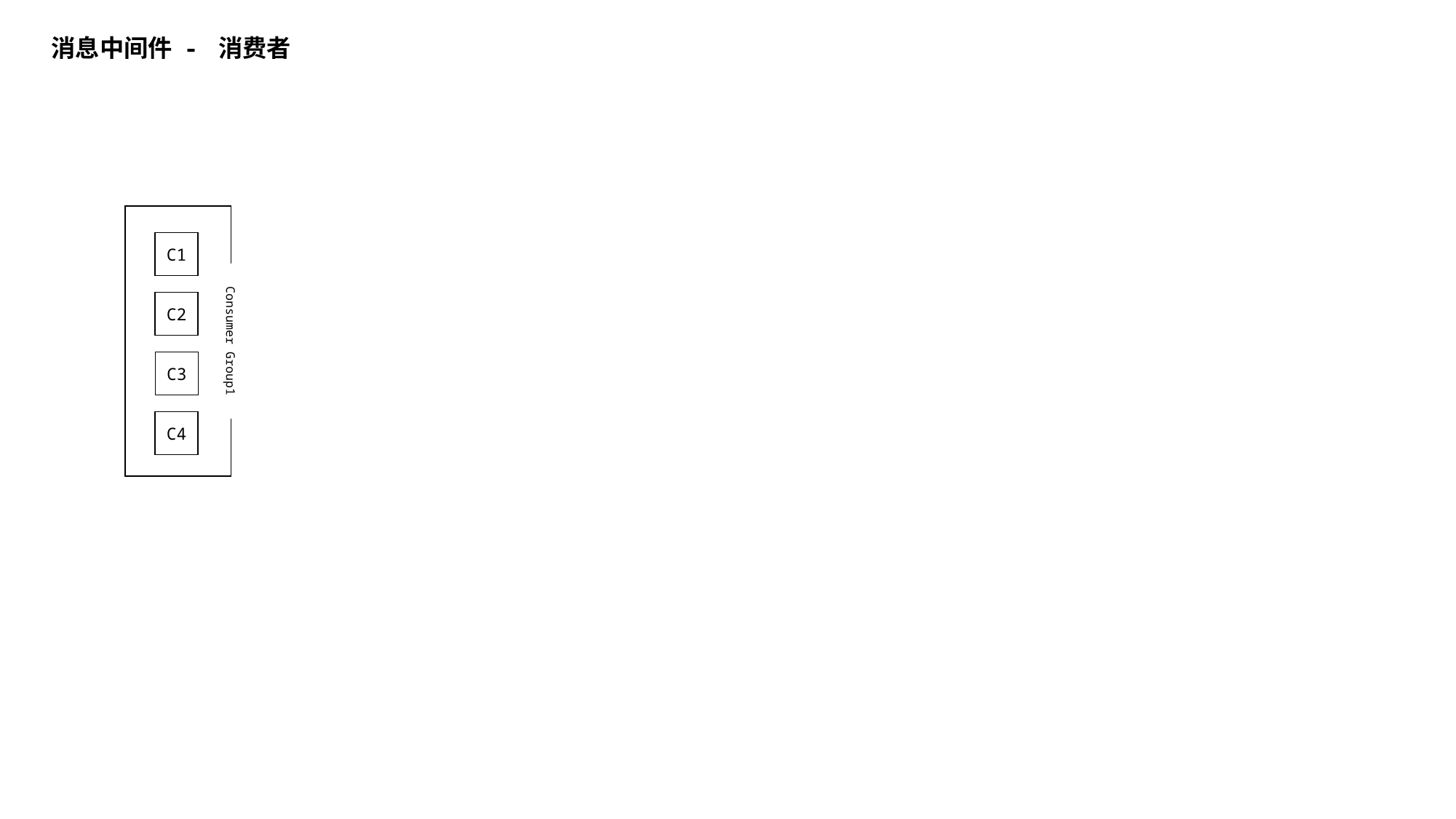

消息中间件 - 消费者

C1
C2
Consumer Group1
C3
C4